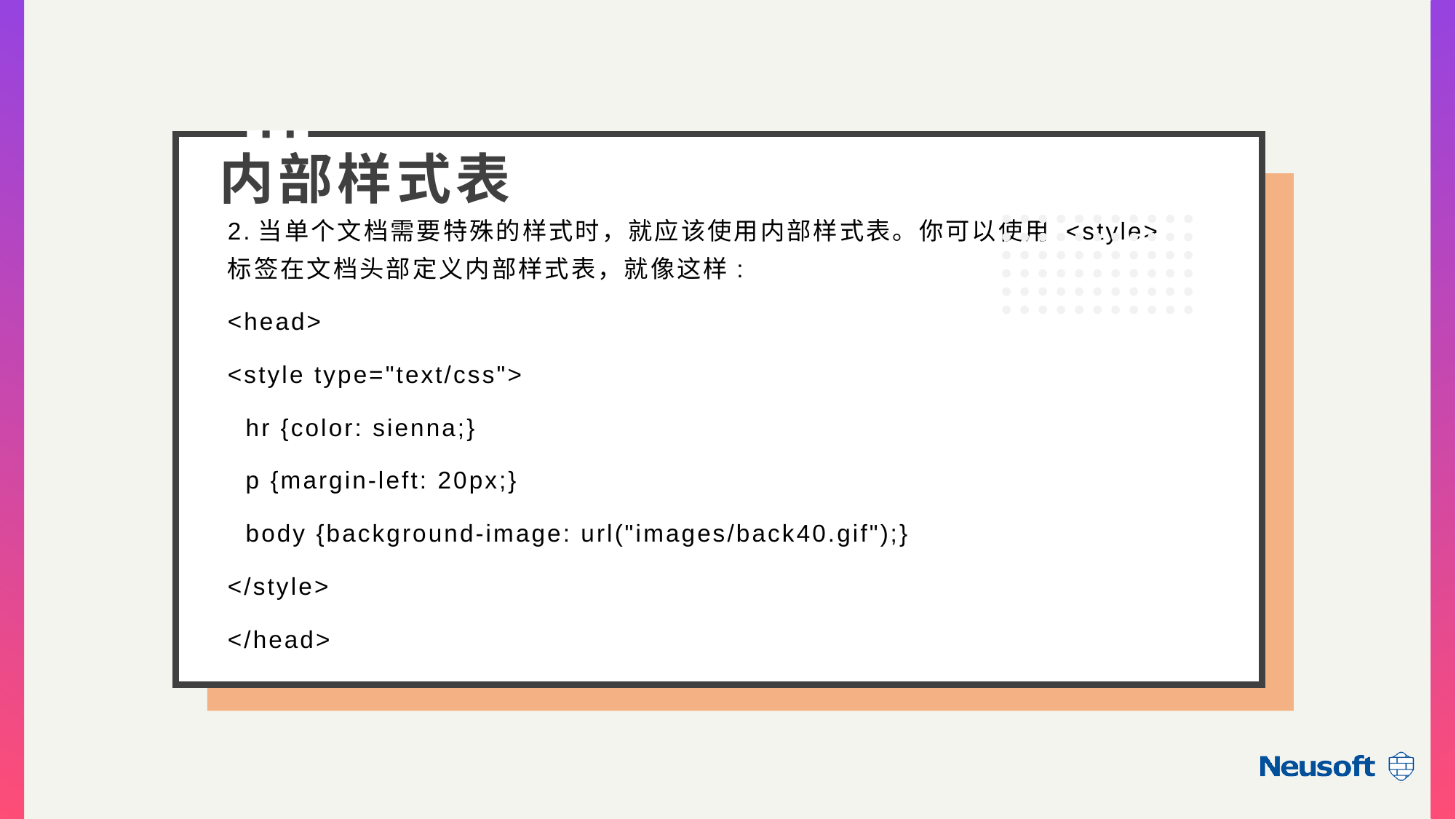

内部样式表

2.当单个文档需要特殊的样式时，就应该使用内部样式表。你可以使用 <style> 标签在文档头部定义内部样式表，就像这样:
<head>
<style type="text/css">
  hr {color: sienna;}
  p {margin-left: 20px;}
  body {background-image: url("images/back40.gif");}
</style>
</head>